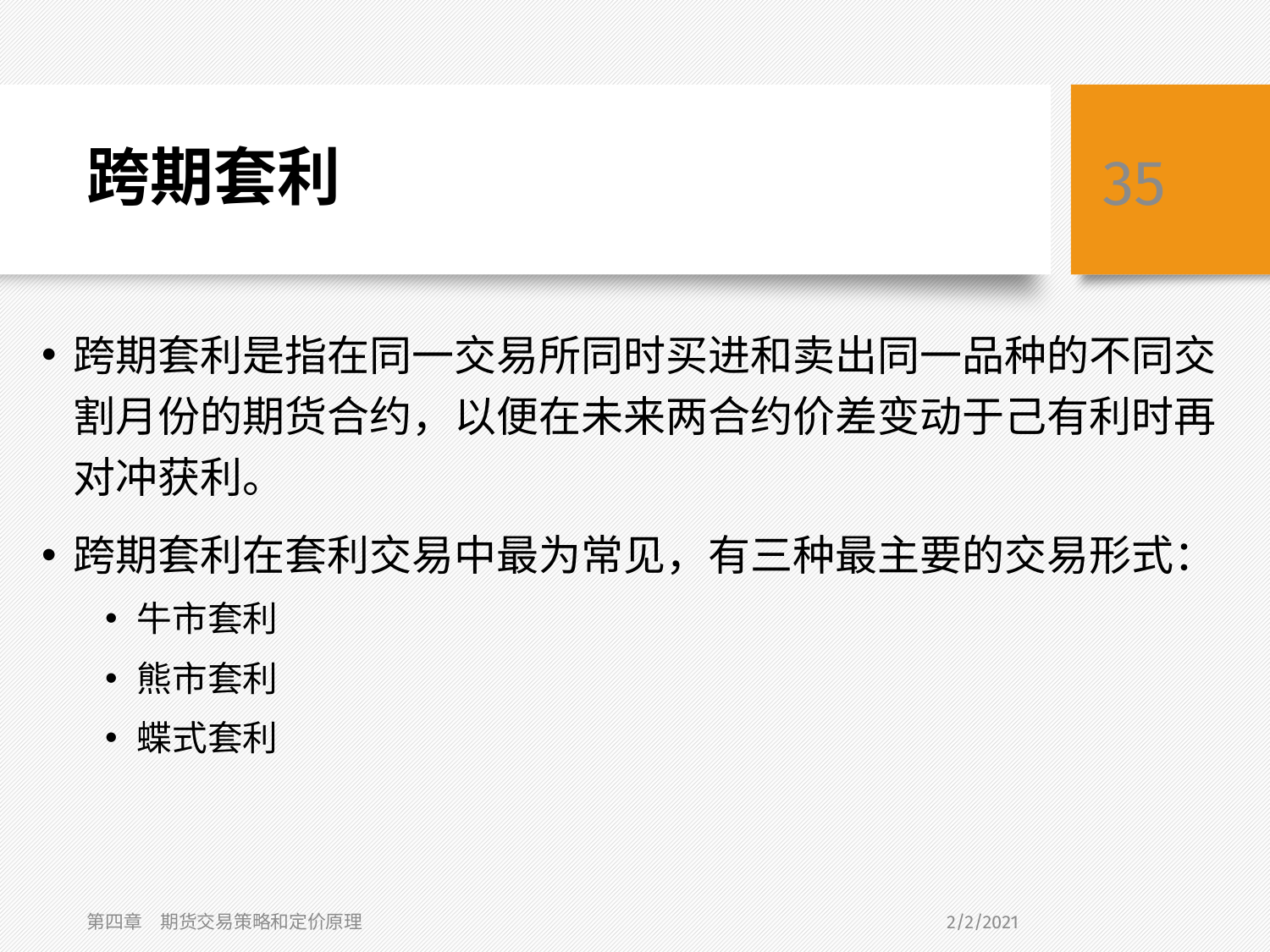

# 跨期套利
35
跨期套利是指在同一交易所同时买进和卖出同一品种的不同交割月份的期货合约，以便在未来两合约价差变动于己有利时再对冲获利。
跨期套利在套利交易中最为常见，有三种最主要的交易形式：
牛市套利
熊市套利
蝶式套利
2/2/2021
第四章　期货交易策略和定价原理